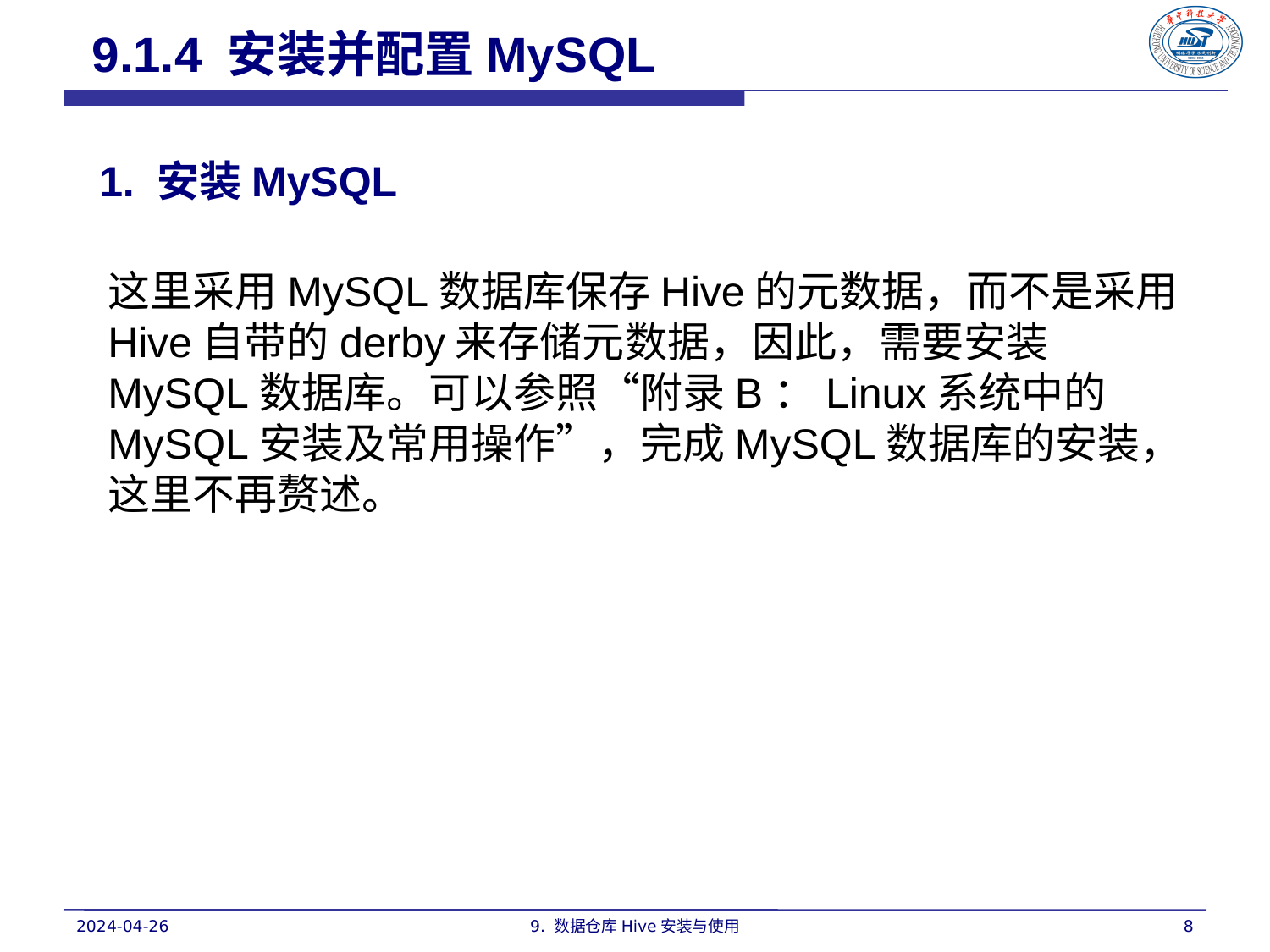

9.1.4 安装并配置MySQL
1. 安装MySQL
这里采用MySQL数据库保存Hive的元数据，而不是采用Hive自带的derby来存储元数据，因此，需要安装MySQL数据库。可以参照“附录B：Linux系统中的MySQL安装及常用操作”，完成MySQL数据库的安装，这里不再赘述。
2024-04-26
9. 数据仓库Hive安装与使用
8